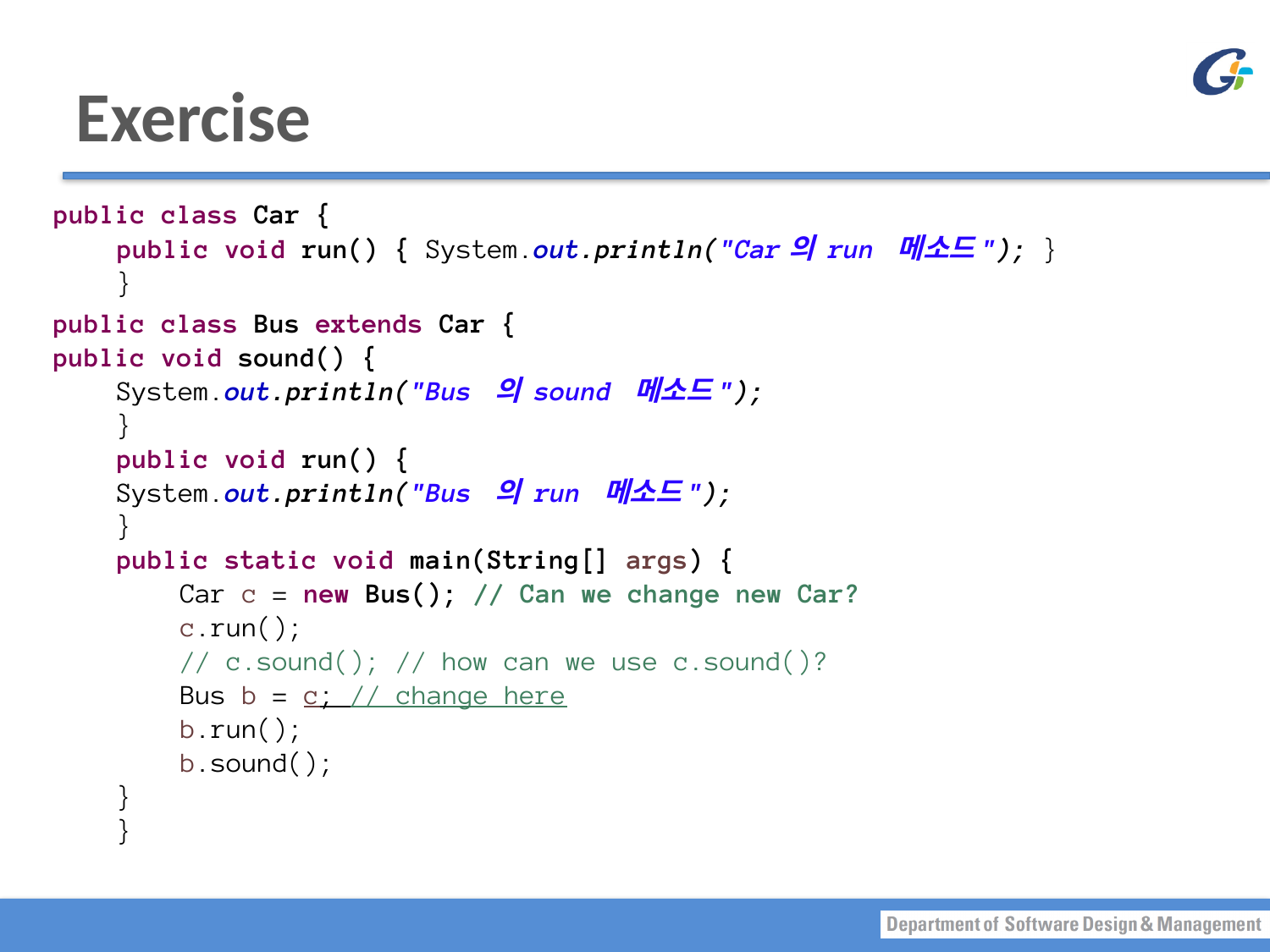

# Exercise
public class Car {
public void run() { System.out.println("Car의 run 메소드"); }
}
public class Bus extends Car {
public void sound() {
System.out.println("Bus 의 sound 메소드");
}
public void run() {
System.out.println("Bus 의 run 메소드");
}
public static void main(String[] args) {
Car c = new Bus(); // Can we change new Car?
c.run();
// c.sound(); // how can we use c.sound()?
Bus b = c; // change here
b.run();
b.sound();
}
}